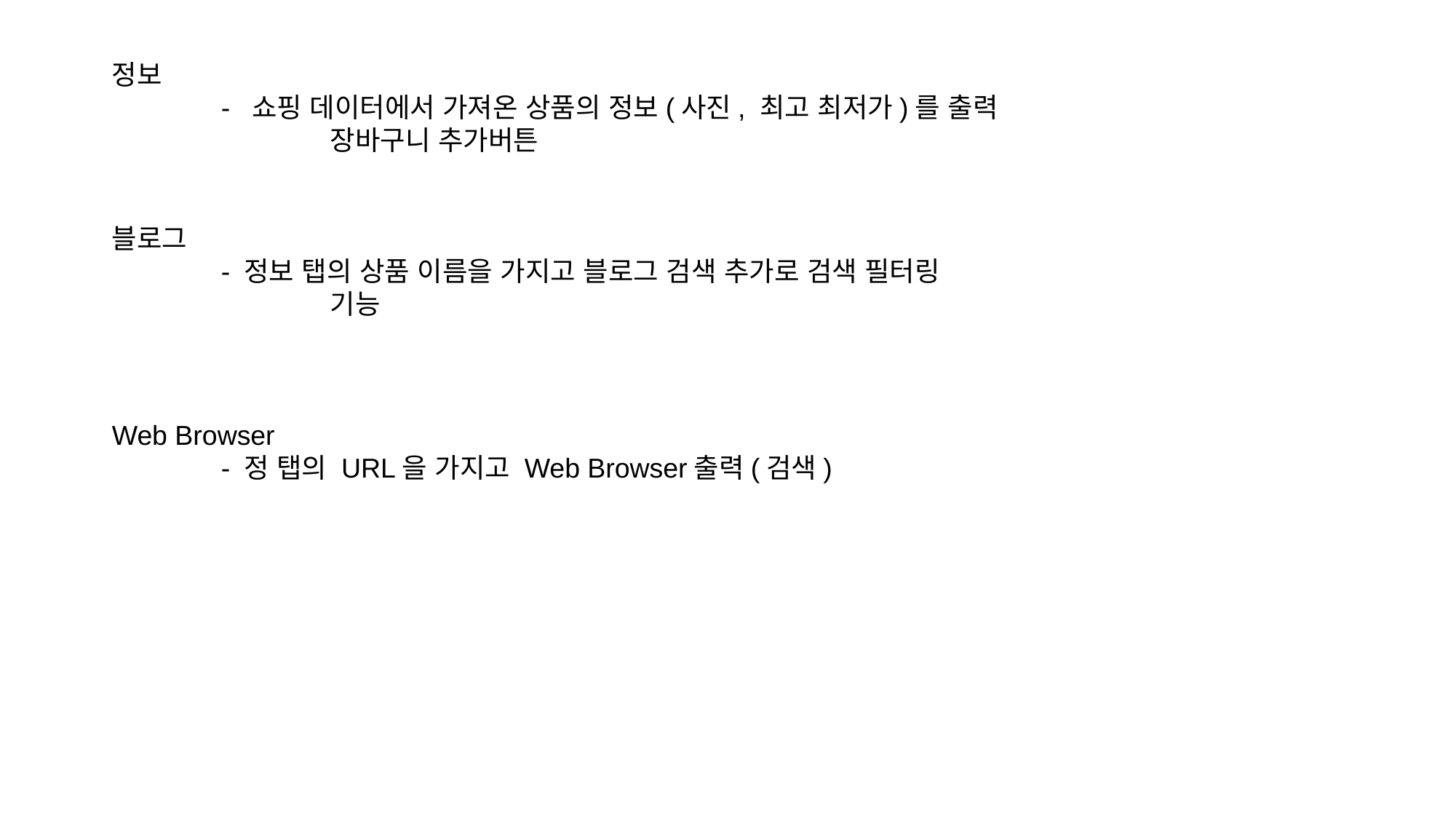

정보
	-  쇼핑 데이터에서 가져온 상품의 정보(사진, 최고 최저가)를 출력
		장바구니 추가버튼

블로그
	- 정보 탭의 상품 이름을 가지고 블로그 검색 추가로 검색 필터링
		기능

Web Browser
	- 정 탭의 URL을 가지고 Web Browser출력(검색)